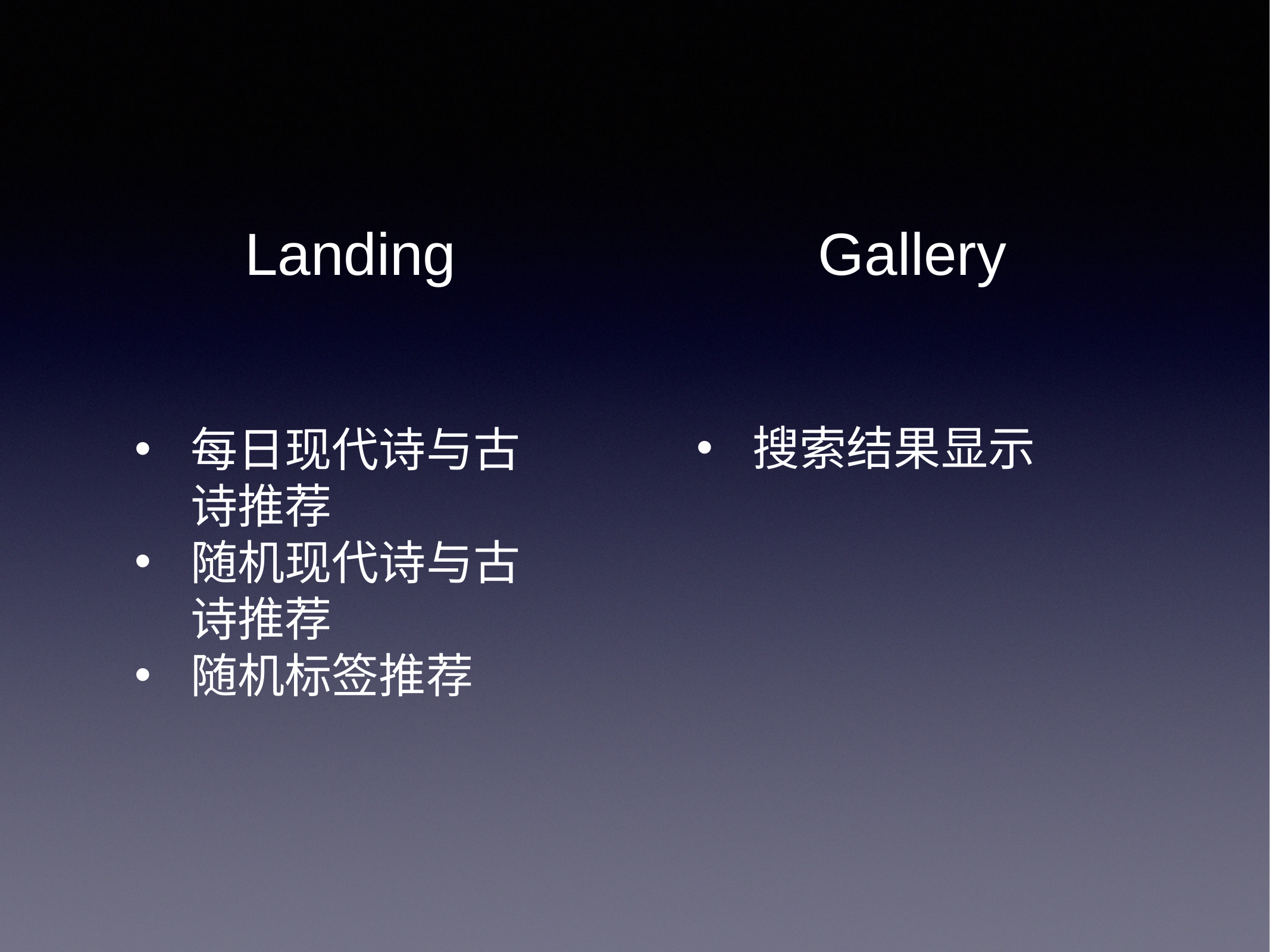

Landing
Gallery
每日现代诗与古诗推荐
随机现代诗与古诗推荐
随机标签推荐
搜索结果显示